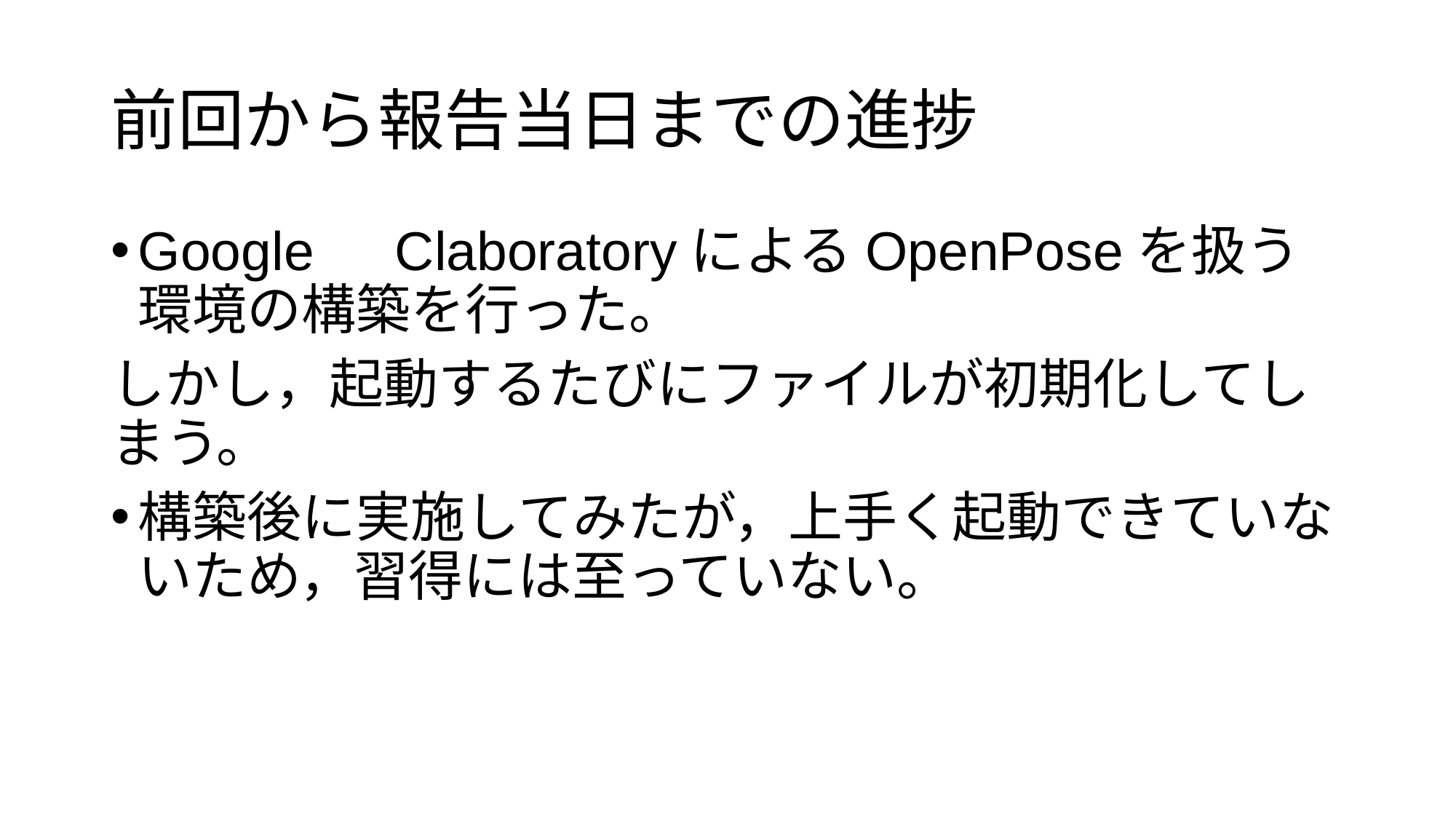

# 前回から報告当日までの進捗
Google　ClaboratoryによるOpenPoseを扱う環境の構築を行った。
しかし，起動するたびにファイルが初期化してしまう。
構築後に実施してみたが，上手く起動できていないため，習得には至っていない。